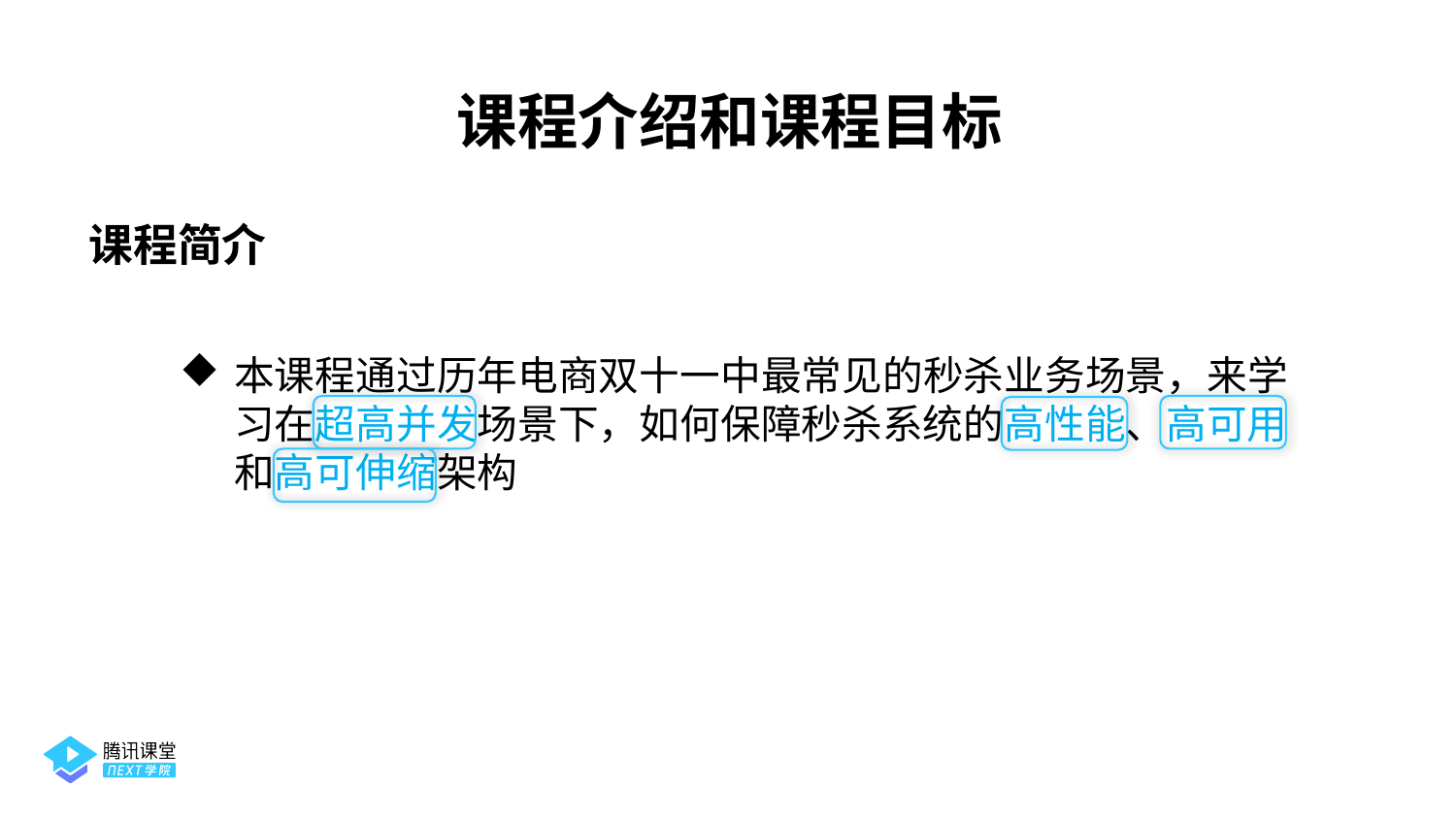

课程介绍和课程目标
课程简介
本课程通过历年电商双十一中最常见的秒杀业务场景，来学习在超高并发场景下，如何保障秒杀系统的高性能、高可用和高可伸缩架构